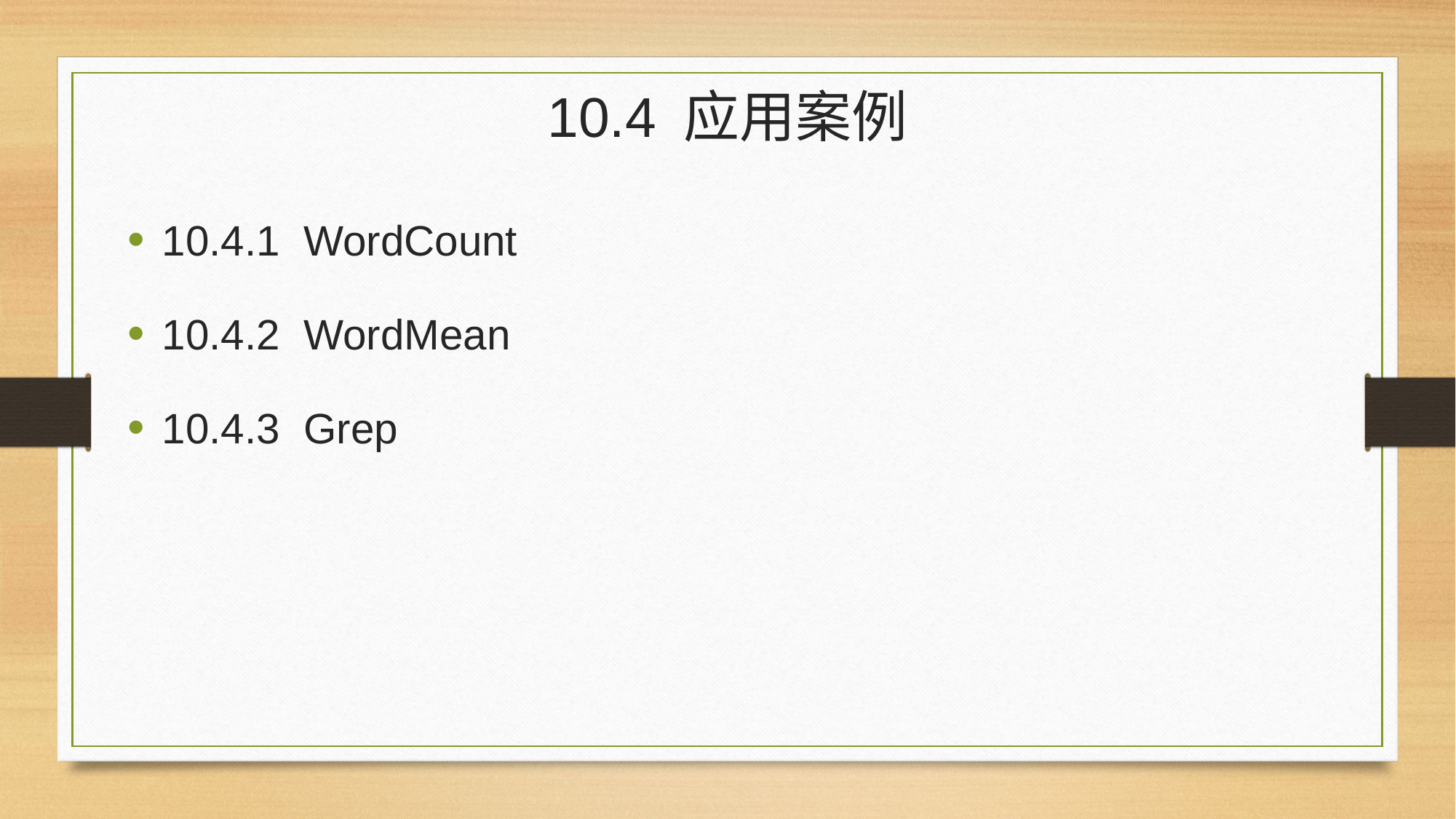

# 10.4 应用案例
10.4.1  WordCount
10.4.2  WordMean
10.4.3  Grep